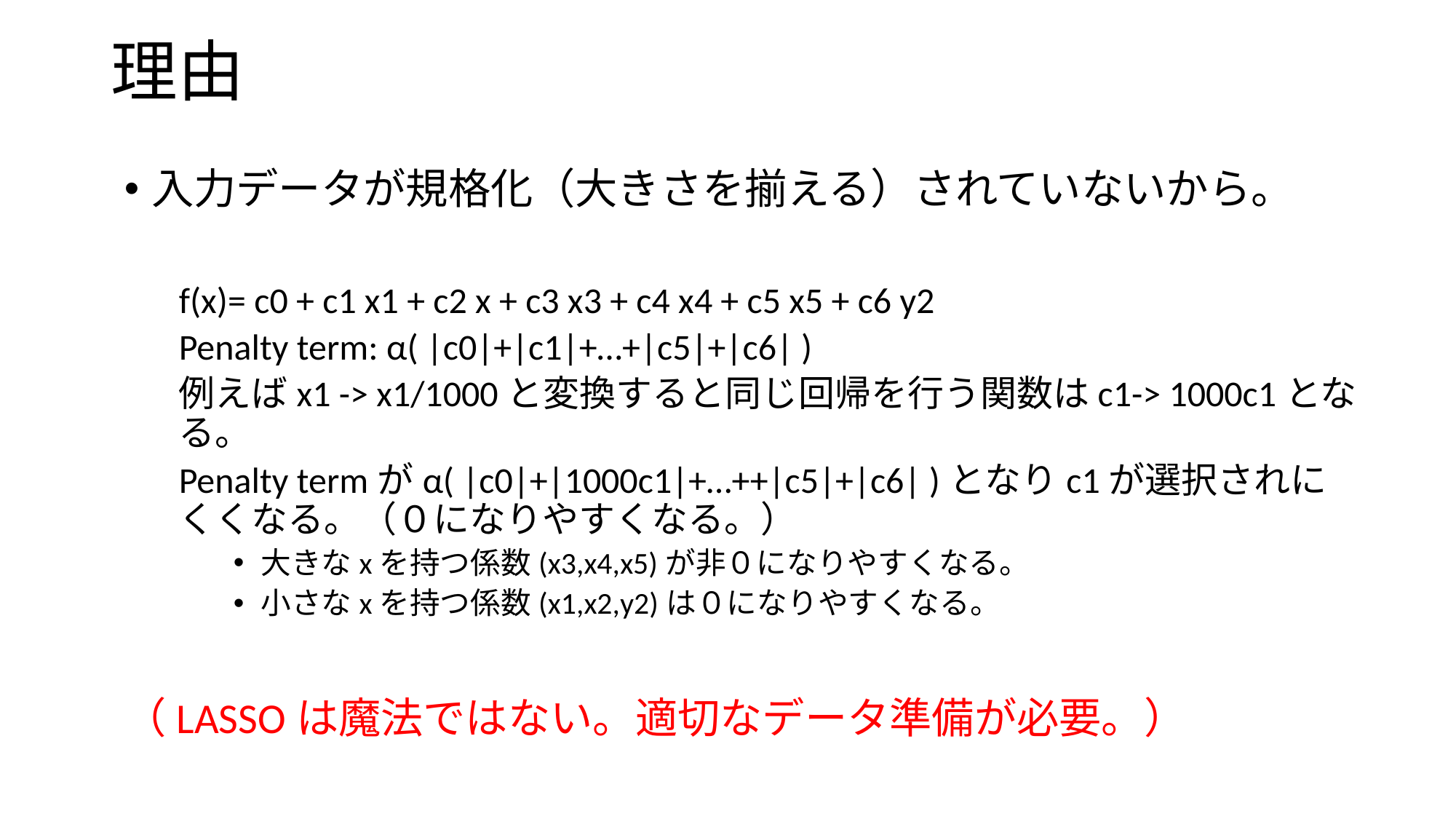

# 理由
入力データが規格化（大きさを揃える）されていないから。

f(x)= c0 + c1 x1 + c2 x + c3 x3 + c4 x4 + c5 x5 + c6 y2
Penalty term: α( |c0|+|c1|+…+|c5|+|c6| )
例えばx1 -> x1/1000と変換すると同じ回帰を行う関数はc1-> 1000c1となる。
Penalty termがα( |c0|+|1000c1|+…++|c5|+|c6| )となりc1が選択されにくくなる。（０になりやすくなる。）
大きなxを持つ係数(x3,x4,x5)が非０になりやすくなる。
小さなxを持つ係数(x1,x2,y2)は０になりやすくなる。

（LASSOは魔法ではない。適切なデータ準備が必要。）